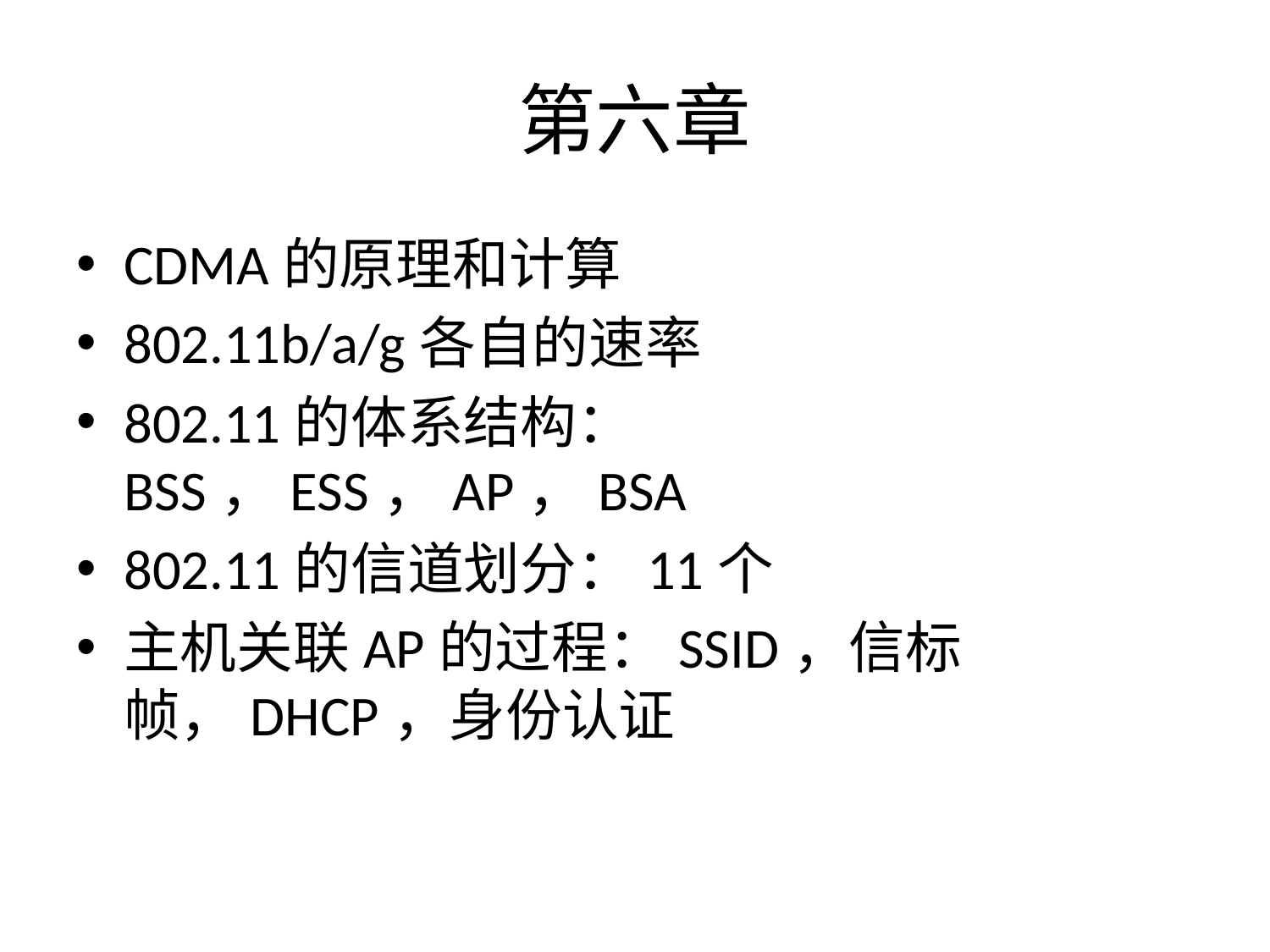

# 第六章
CDMA的原理和计算
802.11b/a/g各自的速率
802.11的体系结构：BSS，ESS，AP，BSA
802.11的信道划分：11个
主机关联AP的过程：SSID，信标帧，DHCP，身份认证